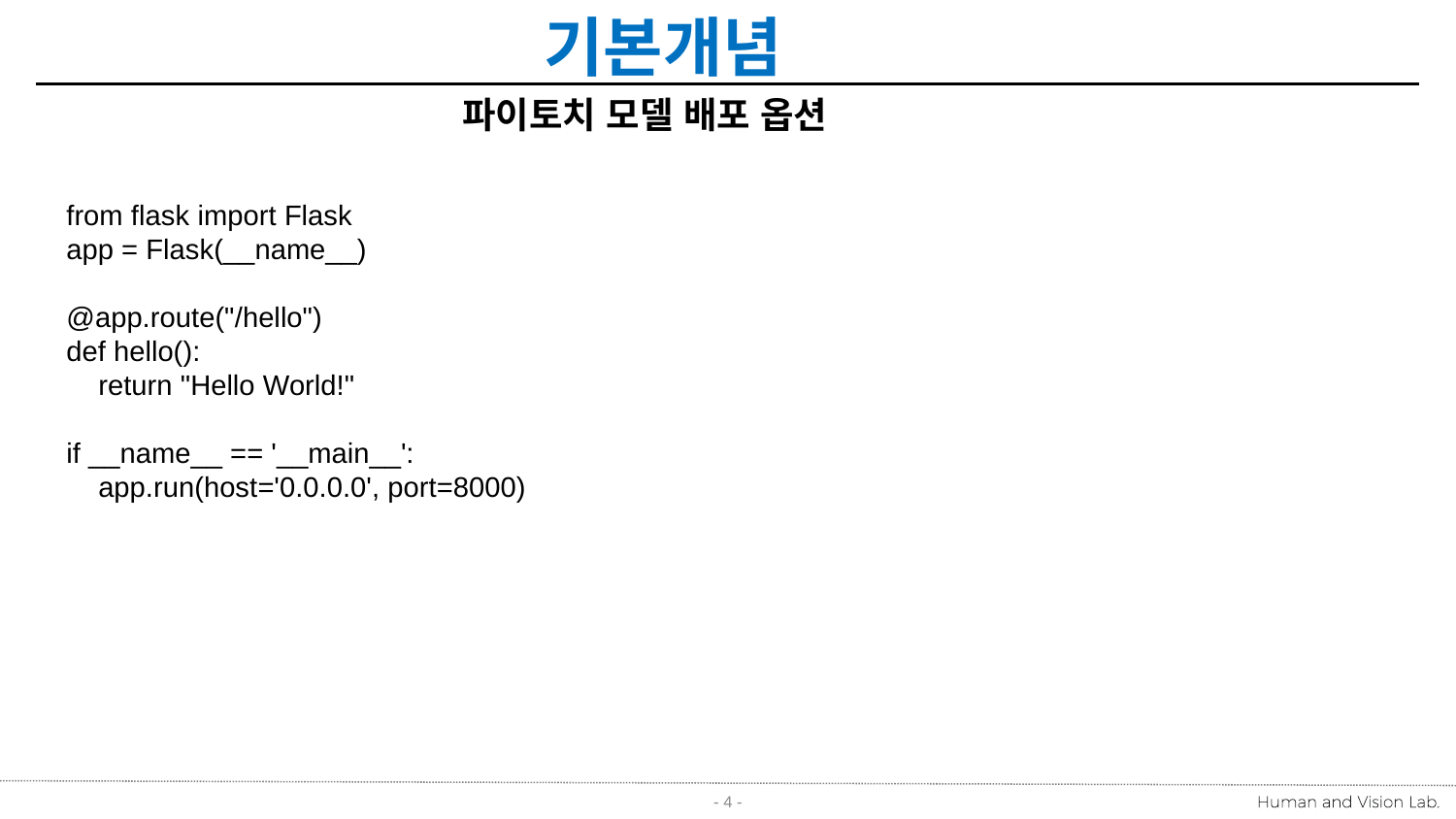

기본개념
파이토치 모델 배포 옵션
from flask import Flask
app = Flask(__name__)

@app.route("/hello")
def hello():
    return "Hello World!"

if __name__ == '__main__':
    app.run(host='0.0.0.0', port=8000)
- 4 -